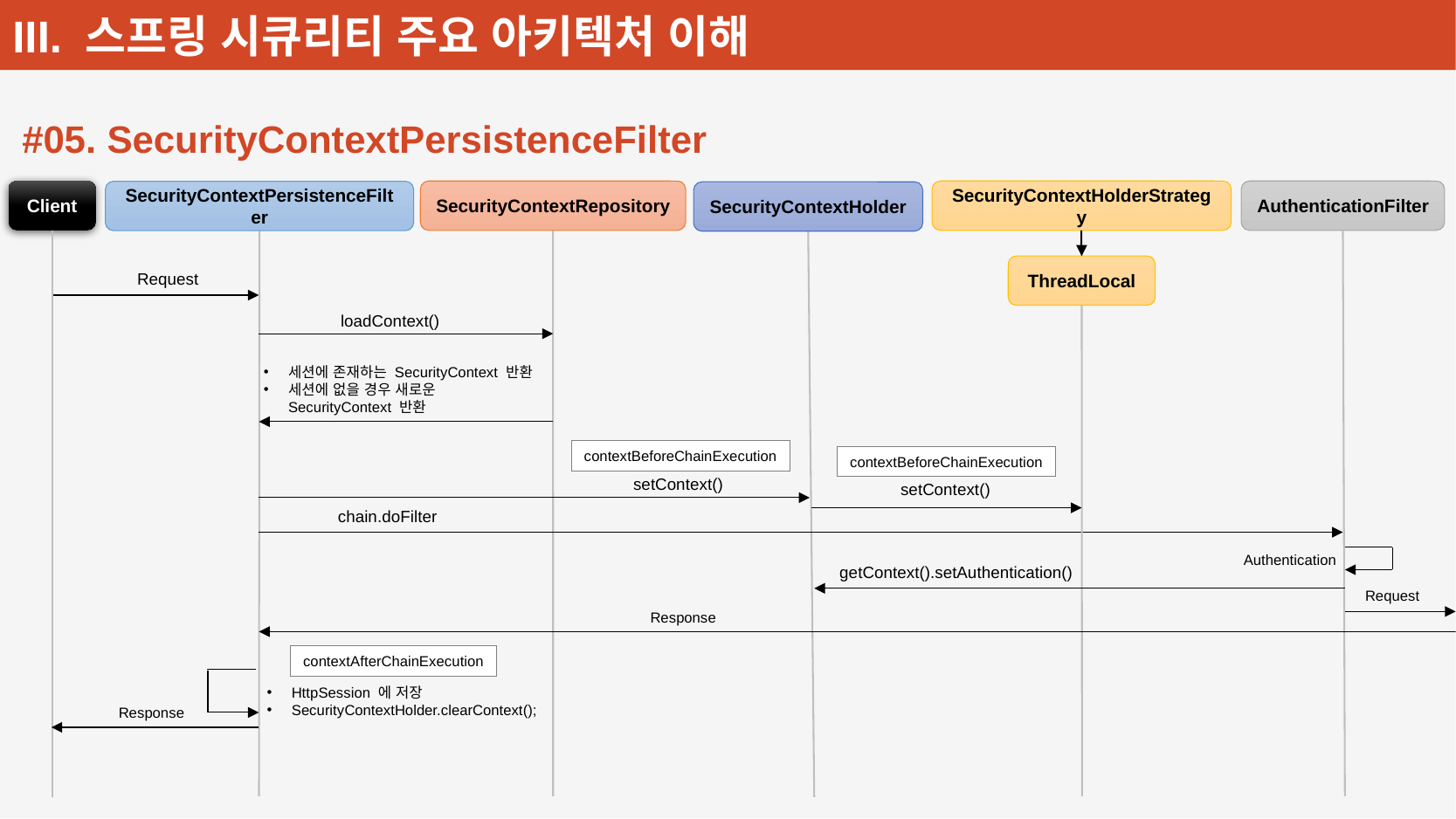

#05. SecurityContextPersistenceFilter
Client
SecurityContextRepository
SecurityContextHolderStrategy
AuthenticationFilter
SecurityContextPersistenceFilter
SecurityContextHolder
ThreadLocal
Request
loadContext()
세션에 존재하는 SecurityContext 반환
세션에 없을 경우 새로운 SecurityContext 반환
contextBeforeChainExecution
contextBeforeChainExecution
setContext()
setContext()
chain.doFilter
Authentication
getContext().setAuthentication()
Request
Response
contextAfterChainExecution
HttpSession 에 저장
SecurityContextHolder.clearContext();
Response